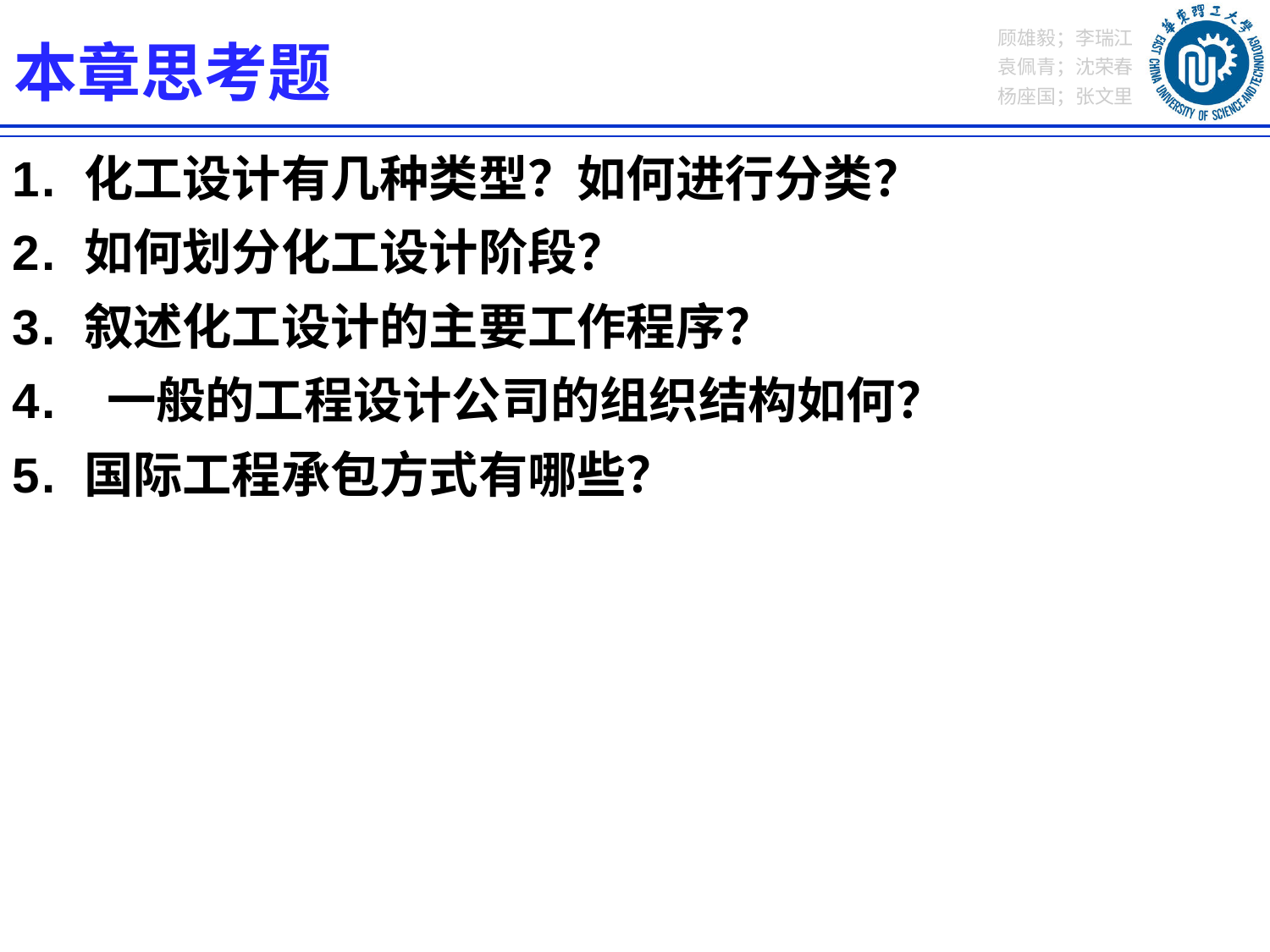

本章思考题
化工设计有几种类型？如何进行分类？
如何划分化工设计阶段？
叙述化工设计的主要工作程序？
 一般的工程设计公司的组织结构如何？
国际工程承包方式有哪些？